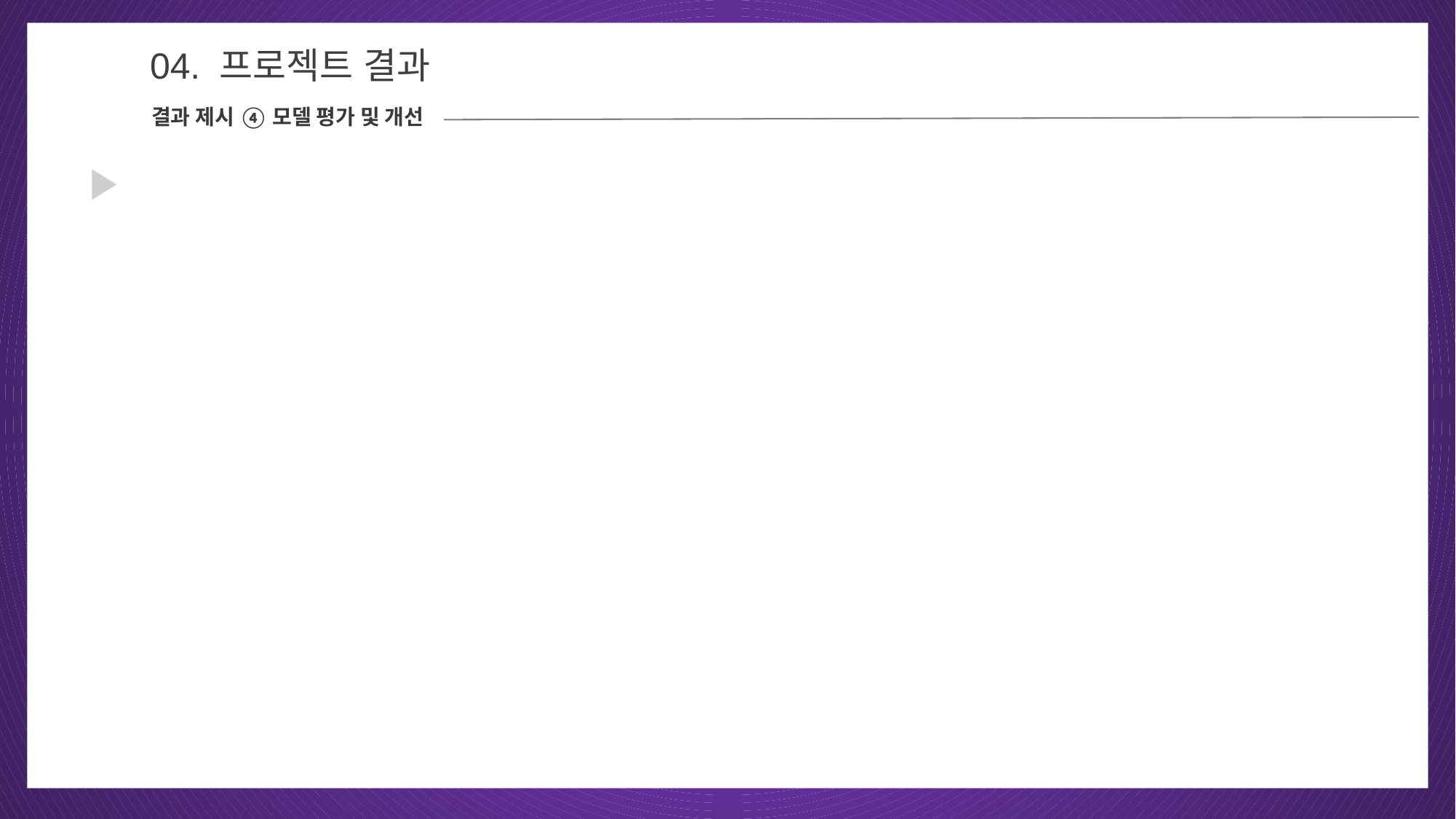

04
04. 프로젝트 결과
결과 제시 ④ 모델 평가 및 개선
▶